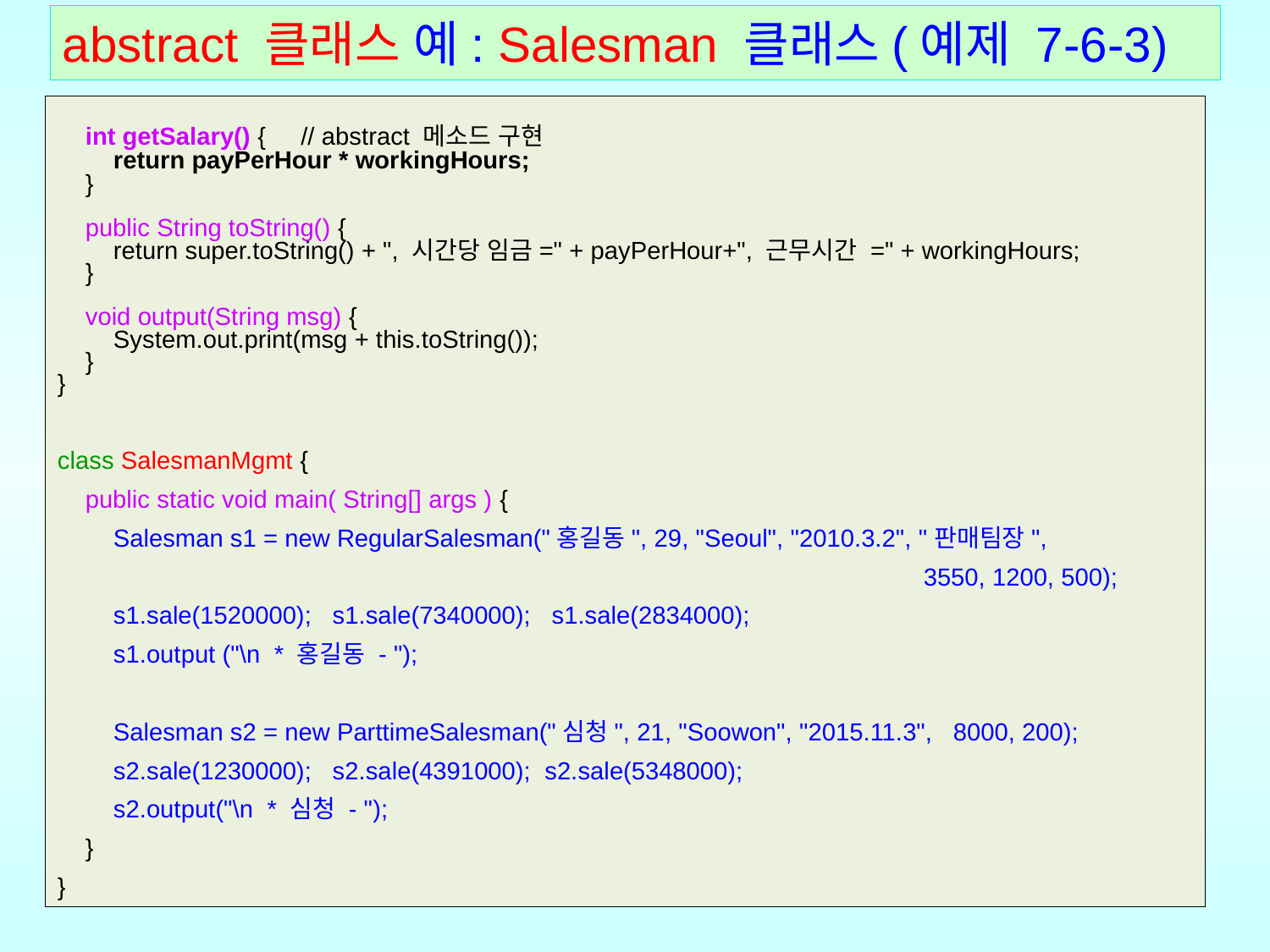

# abstract 클래스 예: Salesman 클래스(예제 7-6-3)

    int getSalary() {     // abstract 메소드 구현
        return payPerHour * workingHours;
    }

    public String toString() {
        return super.toString() + ", 시간당 임금=" + payPerHour+", 근무시간 =" + workingHours;
    }

    void output(String msg) {
        System.out.print(msg + this.toString());
    }
}

class SalesmanMgmt {
    public static void main( String[] args ) {
        Salesman s1 = new RegularSalesman("홍길동", 29, "Seoul", "2010.3.2", "판매팀장",
                                                                                                                            3550, 1200, 500);
        s1.sale(1520000);   s1.sale(7340000);   s1.sale(2834000);
        s1.output ("\n  * 홍길동 - ");

        Salesman s2 = new ParttimeSalesman("심청", 21, "Soowon", "2015.11.3",   8000, 200);
        s2.sale(1230000);   s2.sale(4391000);  s2.sale(5348000);
        s2.output("\n  * 심청 - ");
    }
}